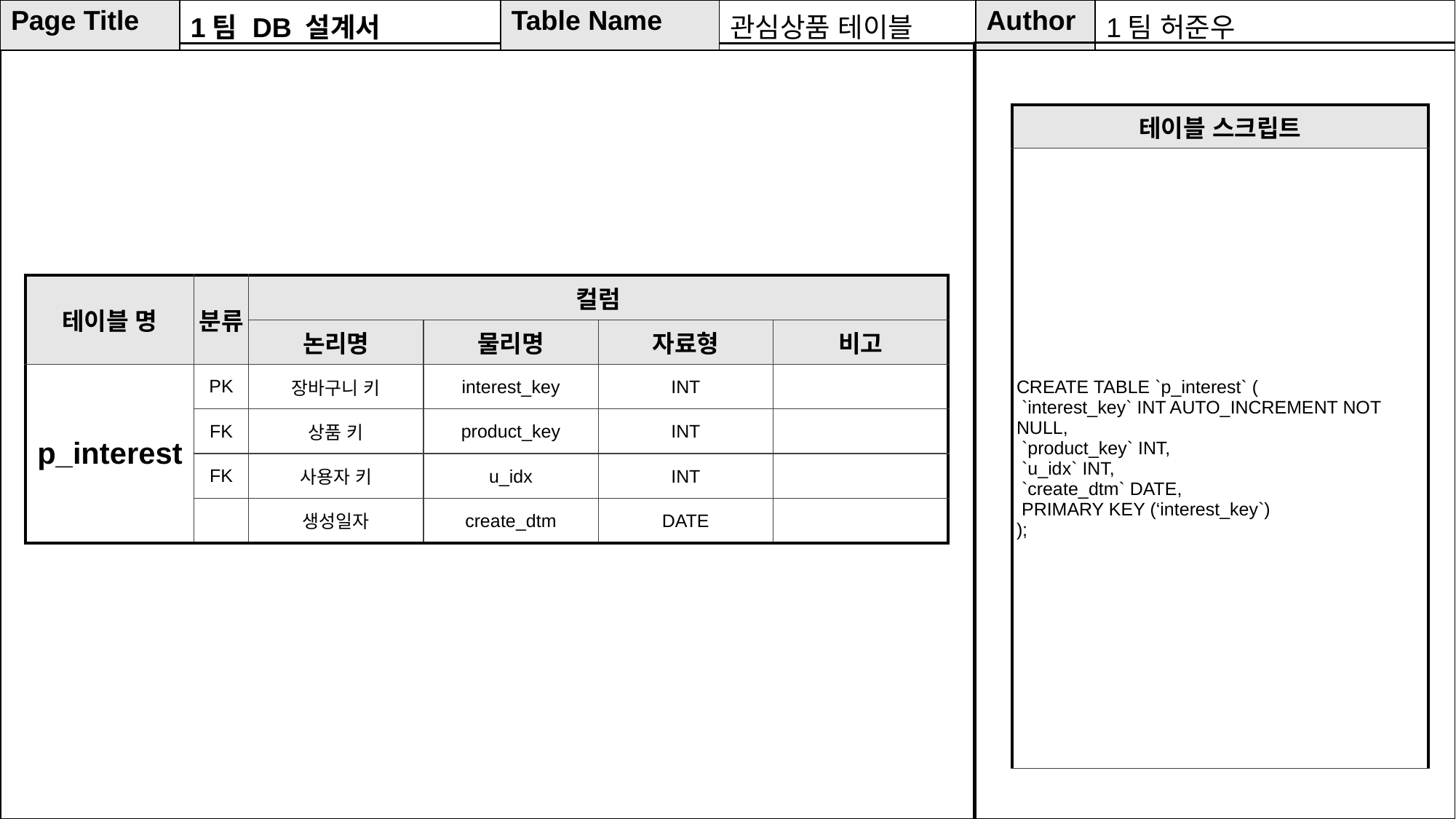

| Page Title | 1팀 DB 설계서 | Table Name | 관심상품 테이블 | Author | 1팀 허준우 |
| --- | --- | --- | --- | --- | --- |

| 테이블 스크립트 |
| --- |
| CREATE TABLE `p\_interest` ( `interest\_key` INT AUTO\_INCREMENT NOT NULL, `product\_key` INT, `u\_idx` INT, `create\_dtm` DATE, PRIMARY KEY (‘interest\_key`) ); |
| 테이블 명 | 분류 | 컬럼 |  |  |  |
| --- | --- | --- | --- | --- | --- |
|  |  | 논리명 | 물리명 | 자료형 | 비고 |
| p\_interest | PK | 장바구니 키 | interest\_key | INT |  |
|  | FK | 상품 키 | product\_key | INT |  |
|  | FK | 사용자 키 | u\_idx | INT |  |
|  |  | 생성일자 | create\_dtm | DATE |  |